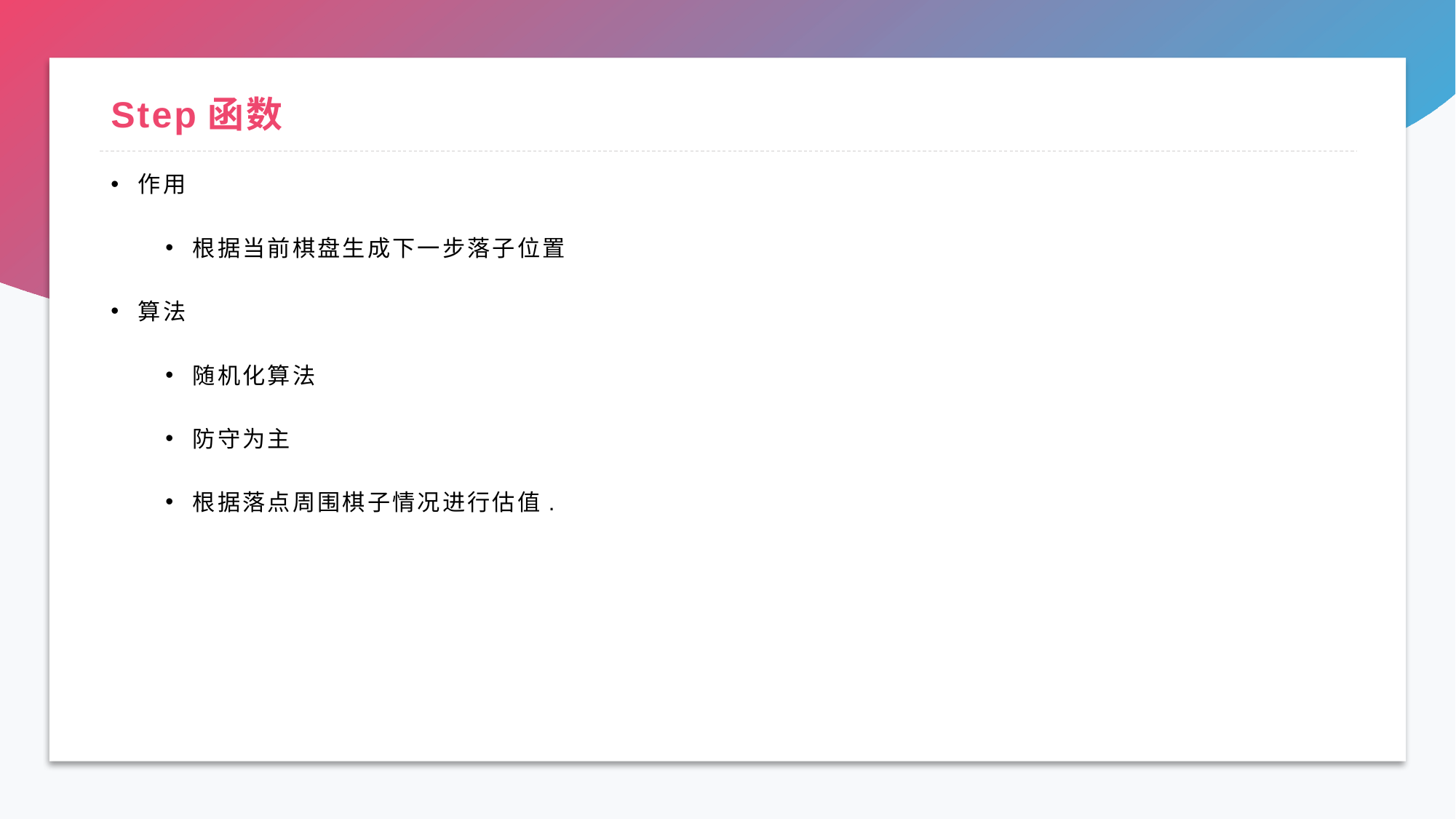

# Step函数
作用
根据当前棋盘生成下一步落子位置
算法
随机化算法
防守为主
根据落点周围棋子情况进行估值.